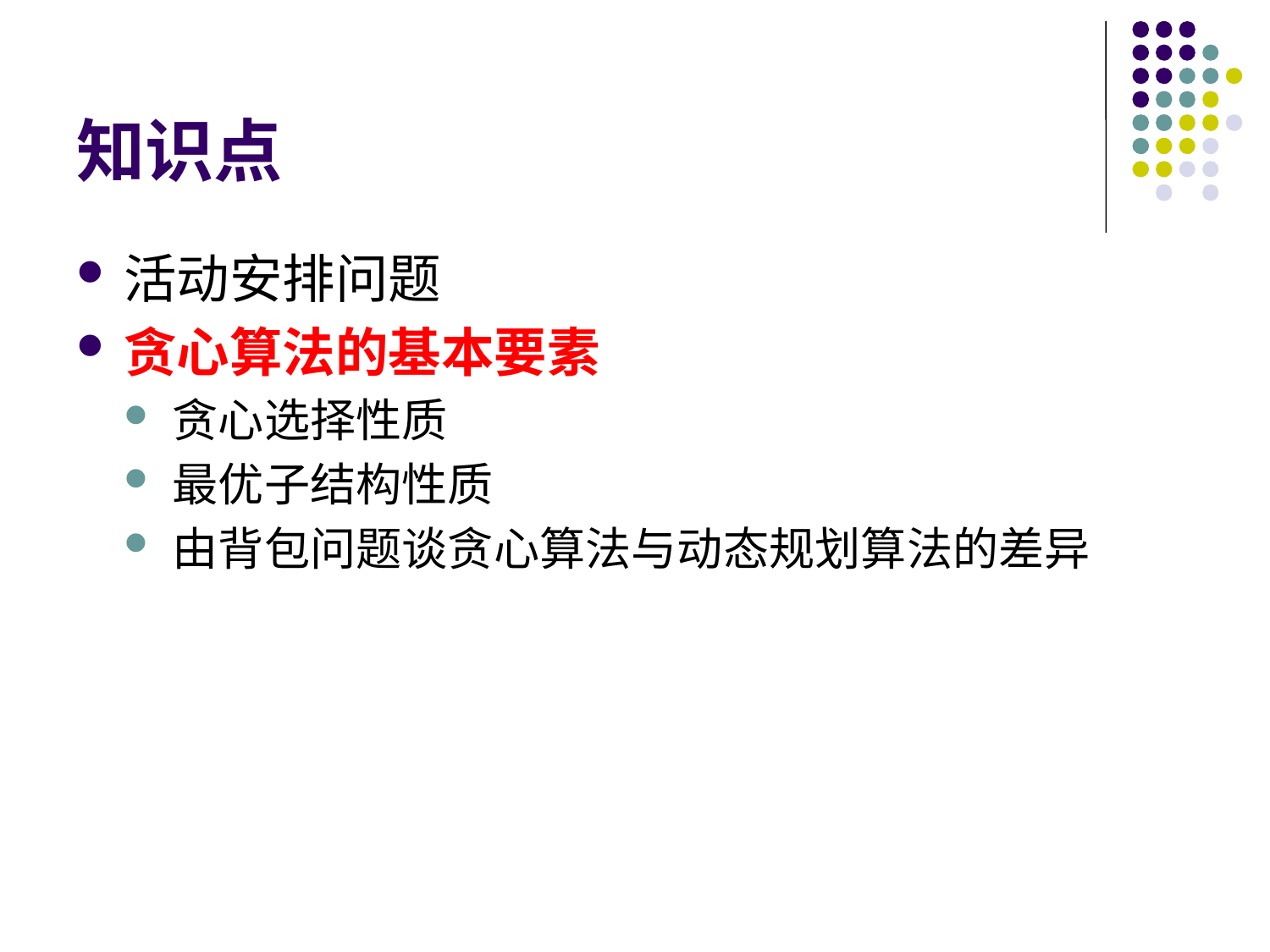

# 知识点
活动安排问题
贪心算法的基本要素
贪心选择性质
最优子结构性质
由背包问题谈贪心算法与动态规划算法的差异